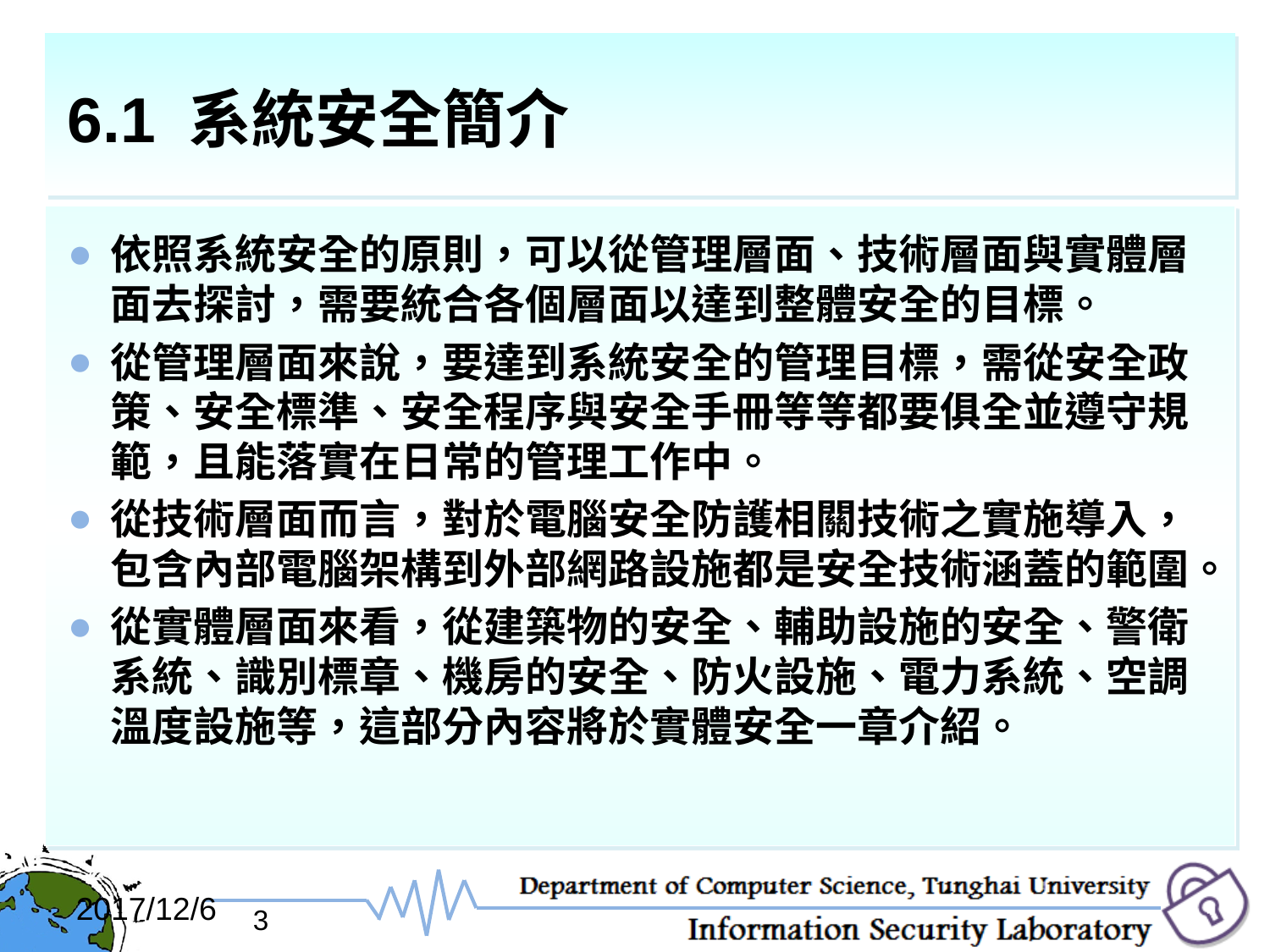

# 6.1 系統安全簡介
依照系統安全的原則，可以從管理層面、技術層面與實體層面去探討，需要統合各個層面以達到整體安全的目標。
從管理層面來說，要達到系統安全的管理目標，需從安全政策、安全標準、安全程序與安全手冊等等都要俱全並遵守規範，且能落實在日常的管理工作中。
從技術層面而言，對於電腦安全防護相關技術之實施導入，包含內部電腦架構到外部網路設施都是安全技術涵蓋的範圍。
從實體層面來看，從建築物的安全、輔助設施的安全、警衛系統、識別標章、機房的安全、防火設施、電力系統、空調溫度設施等，這部分內容將於實體安全一章介紹。
2017/12/6
3